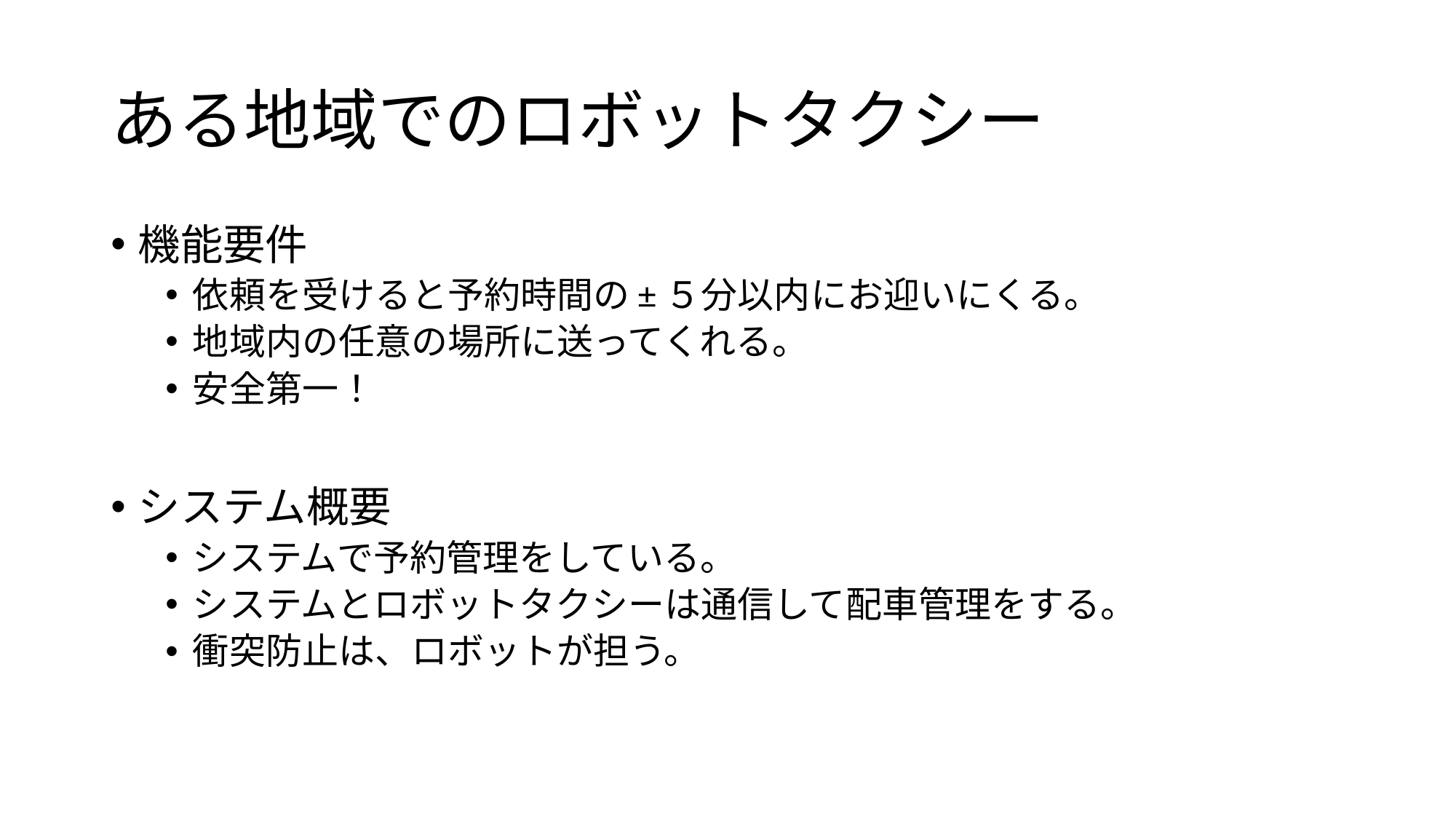

# ある地域でのロボットタクシー
機能要件
依頼を受けると予約時間の±５分以内にお迎いにくる。
地域内の任意の場所に送ってくれる。
安全第一！

システム概要
システムで予約管理をしている。
システムとロボットタクシーは通信して配車管理をする。
衝突防止は、ロボットが担う。